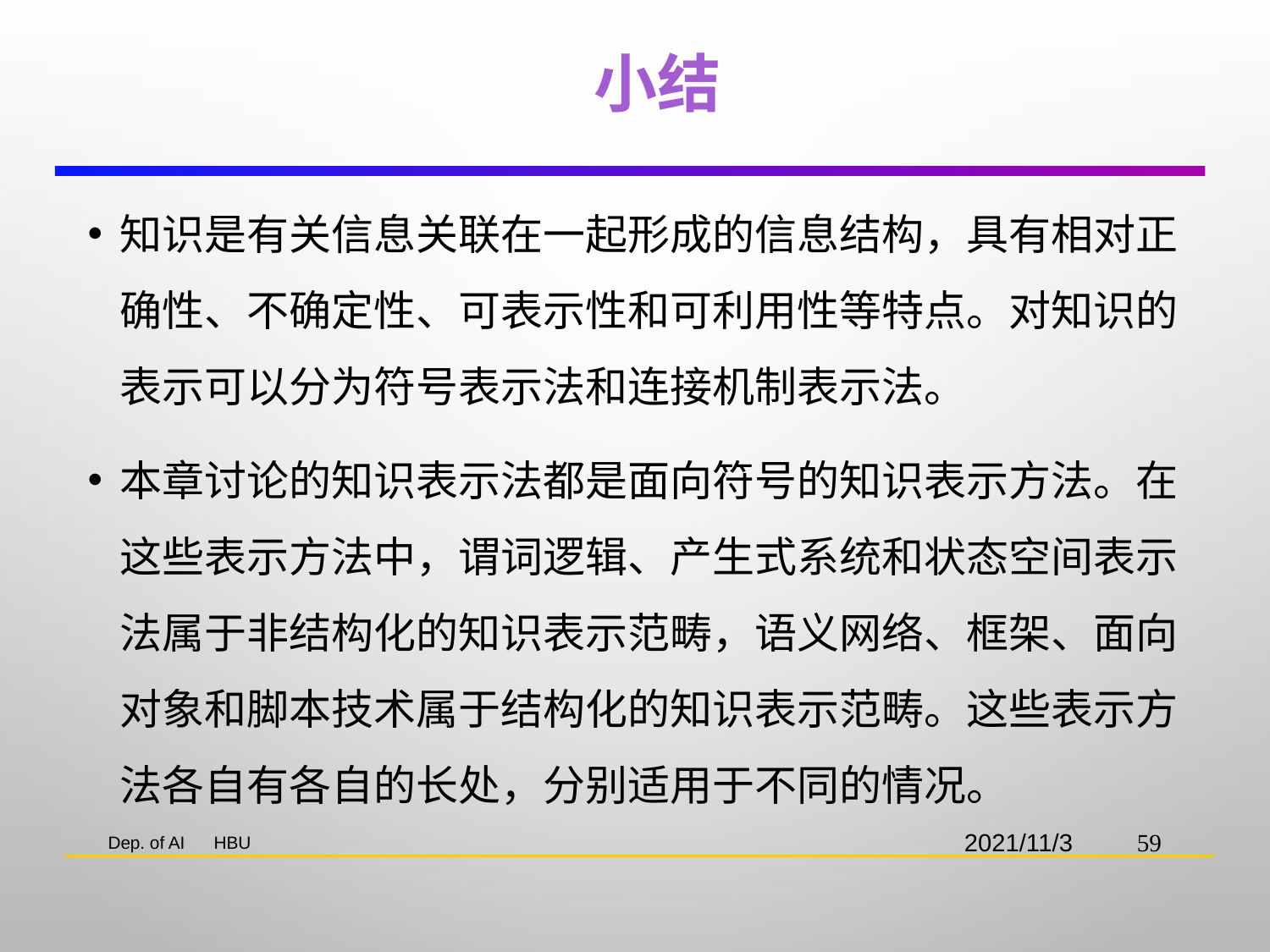

# 小结
知识是有关信息关联在一起形成的信息结构，具有相对正确性、不确定性、可表示性和可利用性等特点。对知识的表示可以分为符号表示法和连接机制表示法。
本章讨论的知识表示法都是面向符号的知识表示方法。在这些表示方法中，谓词逻辑、产生式系统和状态空间表示法属于非结构化的知识表示范畴，语义网络、框架、面向对象和脚本技术属于结构化的知识表示范畴。这些表示方法各自有各自的长处，分别适用于不同的情况。

Dep. of AI      HBU
2021/11/3
59